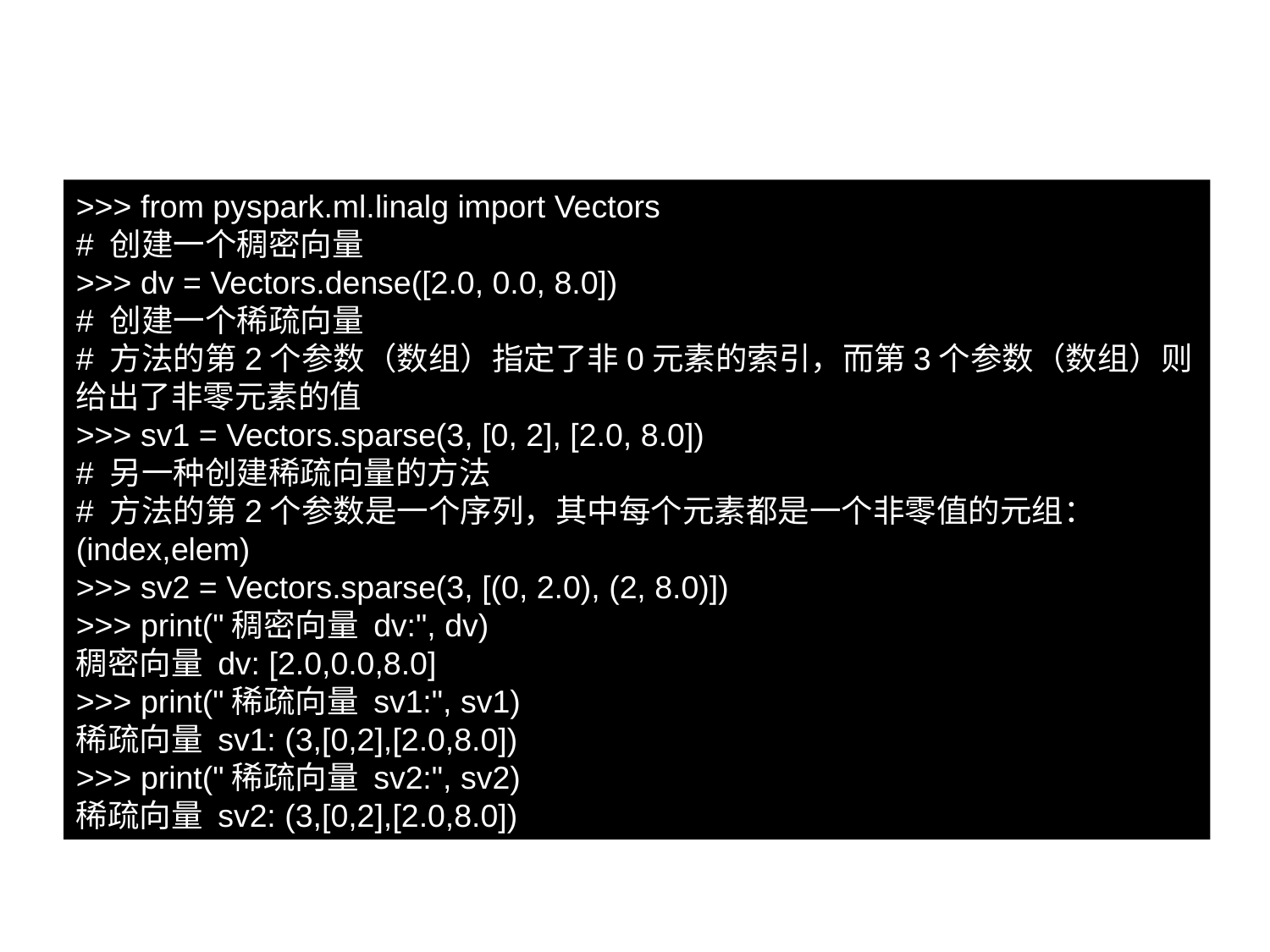

9.3.1 本地向量
>>> from pyspark.ml.linalg import Vectors
# 创建一个稠密向量
>>> dv = Vectors.dense([2.0, 0.0, 8.0])
# 创建一个稀疏向量
# 方法的第2个参数（数组）指定了非0元素的索引，而第3个参数（数组）则给出了非零元素的值
>>> sv1 = Vectors.sparse(3, [0, 2], [2.0, 8.0])
# 另一种创建稀疏向量的方法
# 方法的第2个参数是一个序列，其中每个元素都是一个非零值的元组：(index,elem)
>>> sv2 = Vectors.sparse(3, [(0, 2.0), (2, 8.0)])
>>> print("稠密向量 dv:", dv)
稠密向量 dv: [2.0,0.0,8.0]
>>> print("稀疏向量 sv1:", sv1)
稀疏向量 sv1: (3,[0,2],[2.0,8.0])
>>> print("稀疏向量 sv2:", sv2)
稀疏向量 sv2: (3,[0,2],[2.0,8.0])